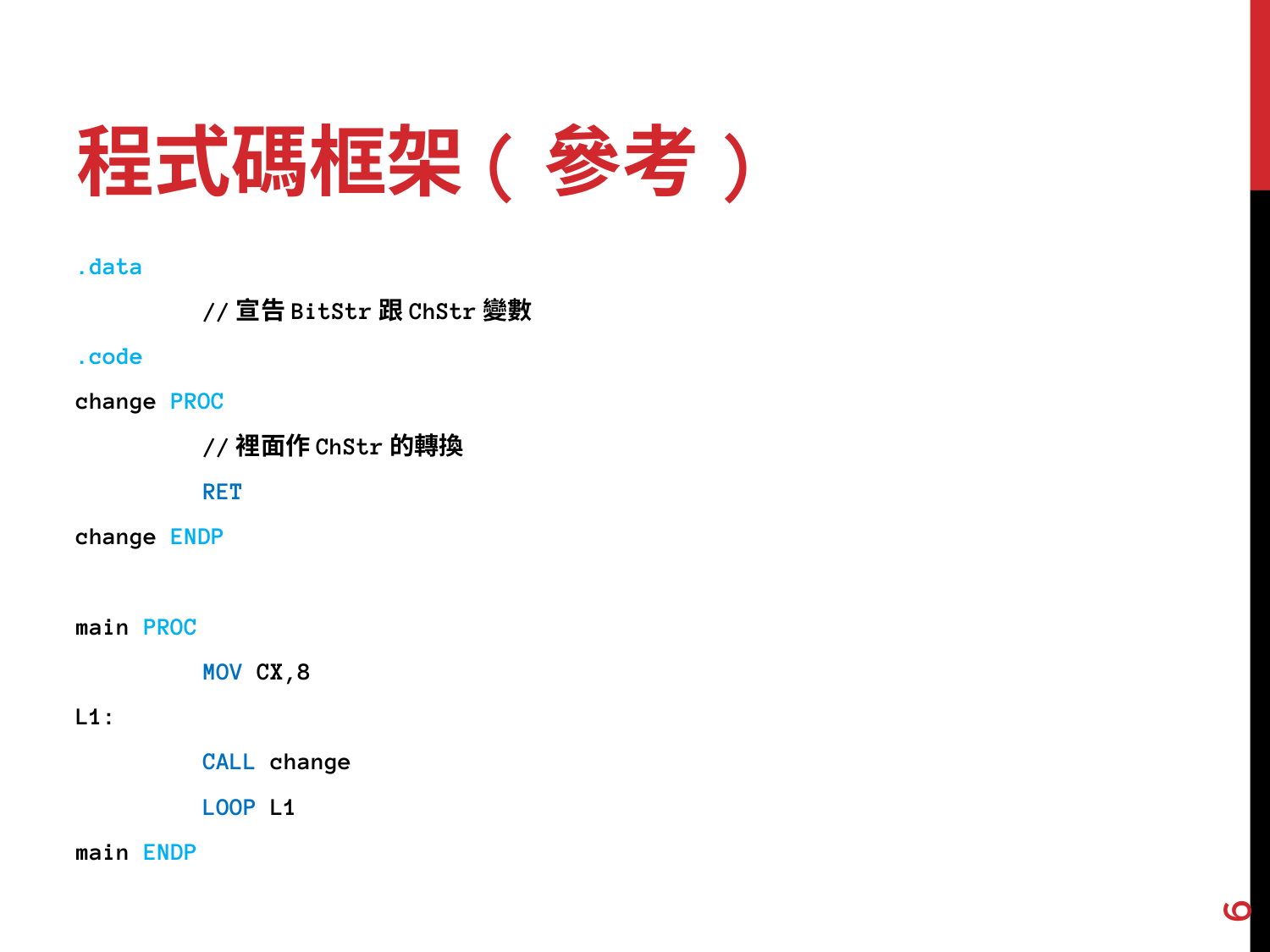

# 程式碼框架(參考)
.data
	//宣告BitStr跟ChStr變數
.code
change PROC
	//裡面作ChStr的轉換
	RET
change ENDP

main PROC
	MOV CX,8
L1:
	CALL change
	LOOP L1
main ENDP
6